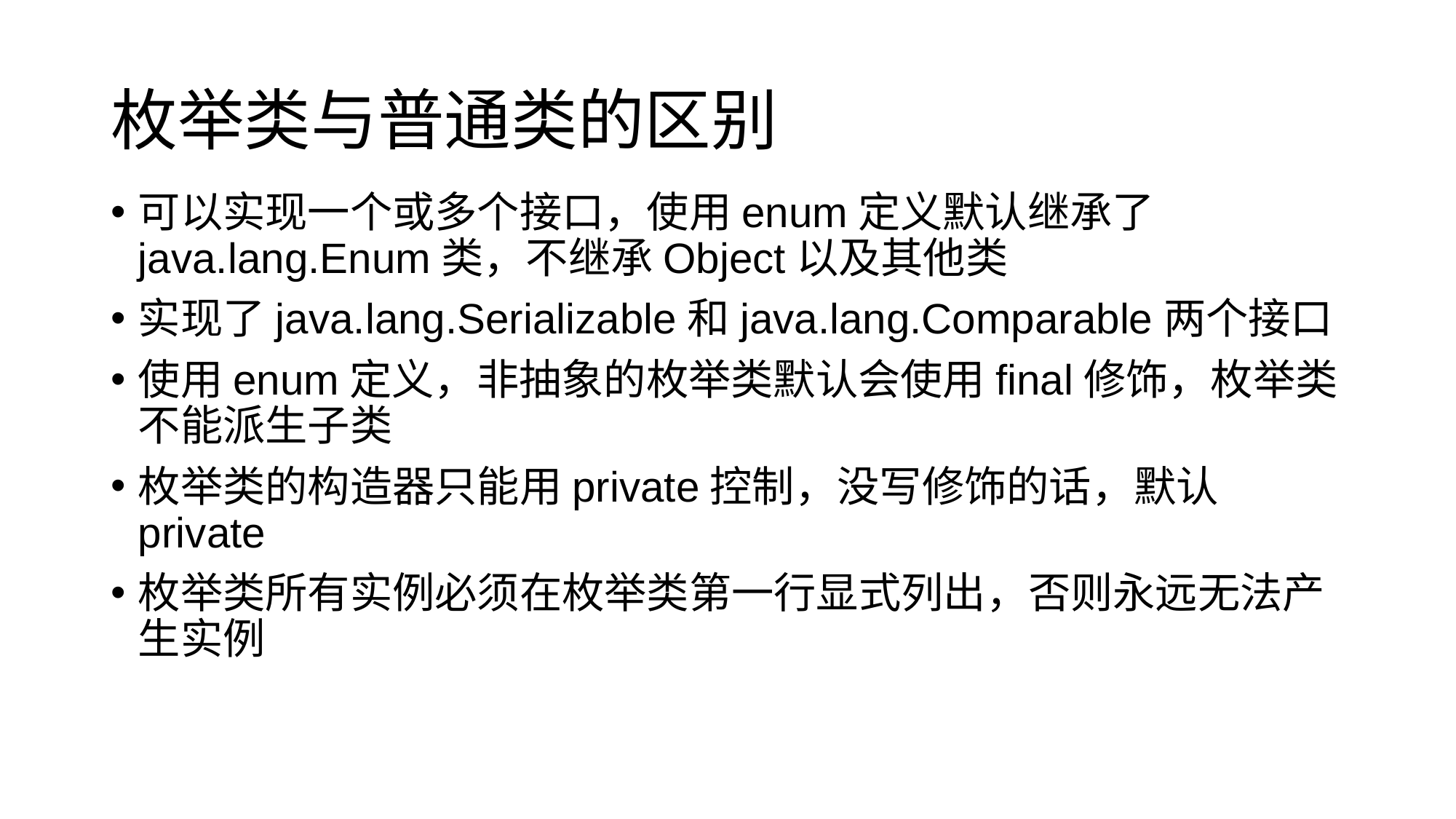

# 枚举类与普通类的区别
可以实现一个或多个接口，使用enum定义默认继承了java.lang.Enum类，不继承Object以及其他类
实现了java.lang.Serializable和java.lang.Comparable两个接口
使用enum定义，非抽象的枚举类默认会使用final修饰，枚举类不能派生子类
枚举类的构造器只能用private控制，没写修饰的话，默认private
枚举类所有实例必须在枚举类第一行显式列出，否则永远无法产生实例